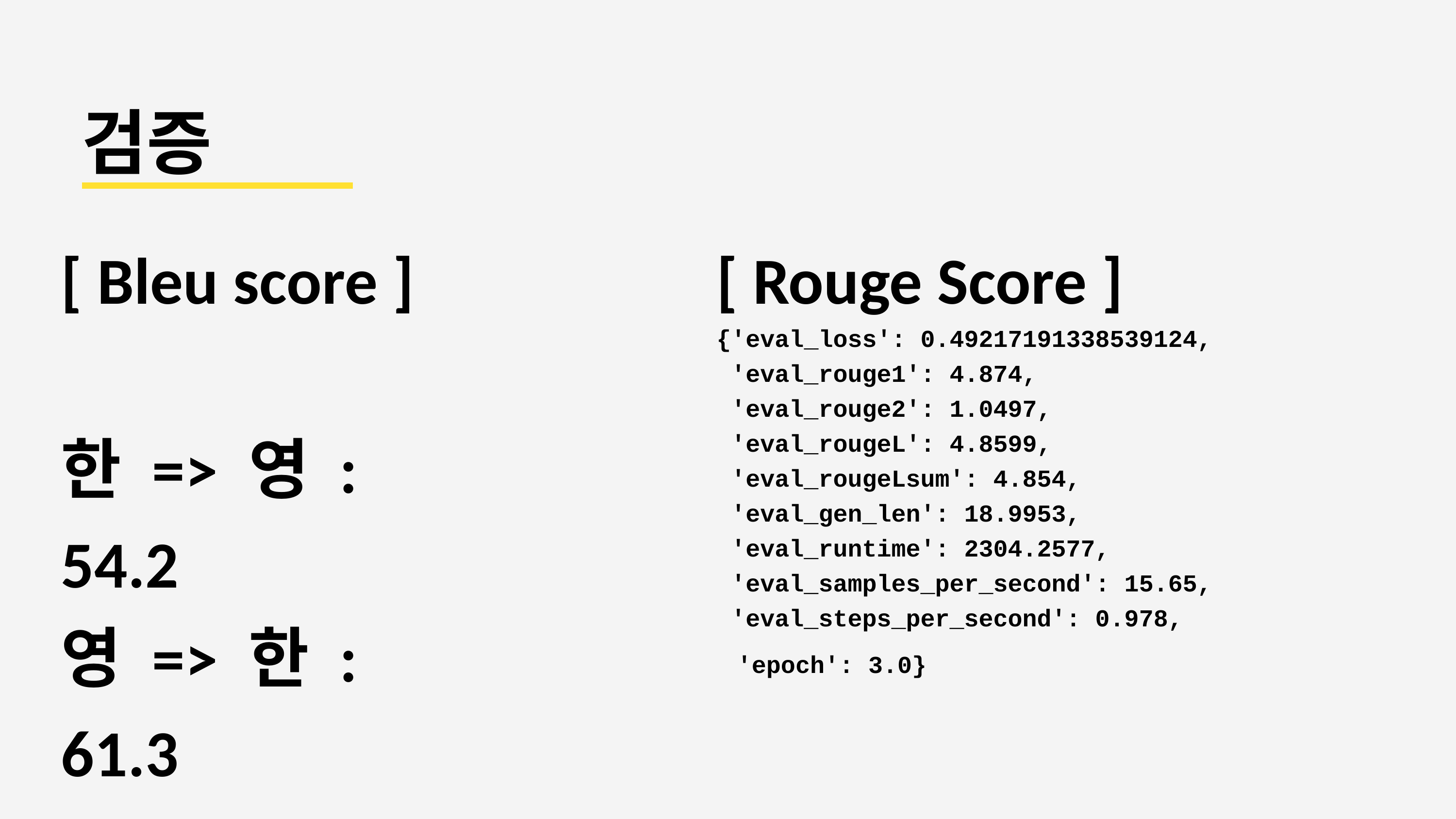

검증

[ Bleu score ]

한 => 영 : 54.2
영 => 한 : 61.3
[ Rouge Score ]
{'eval_loss': 0.49217191338539124,
 'eval_rouge1': 4.874,
 'eval_rouge2': 1.0497,
 'eval_rougeL': 4.8599,
 'eval_rougeLsum': 4.854,
 'eval_gen_len': 18.9953,
 'eval_runtime': 2304.2577,
 'eval_samples_per_second': 15.65,
 'eval_steps_per_second': 0.978,
 'epoch': 3.0}